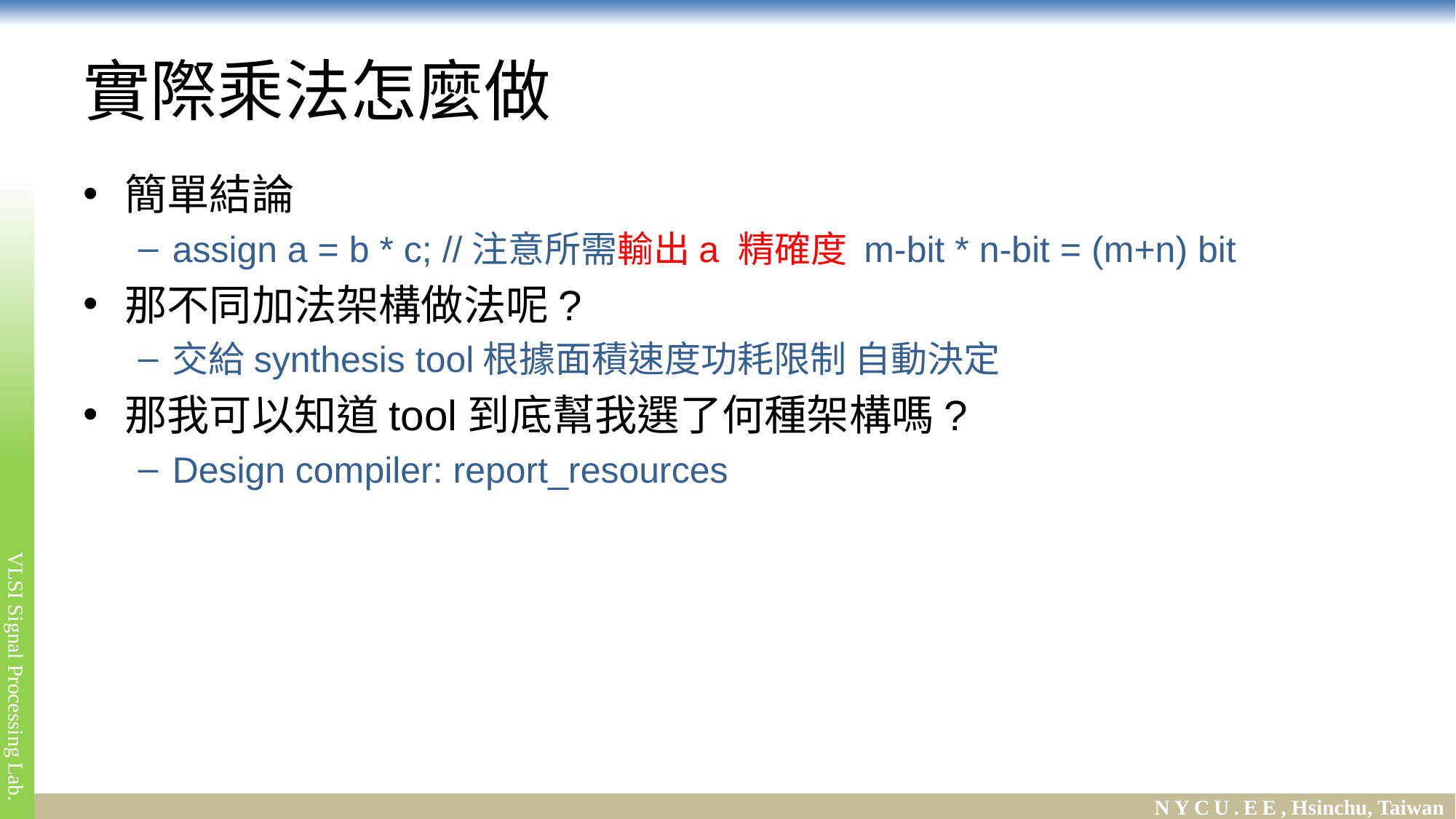

# 實際乘法怎麼做
簡單結論
assign a = b * c; //注意所需輸出a 精確度 m-bit * n-bit = (m+n) bit
那不同加法架構做法呢?
交給synthesis tool根據面積速度功耗限制 自動決定
那我可以知道tool到底幫我選了何種架構嗎?
Design compiler: report_resources